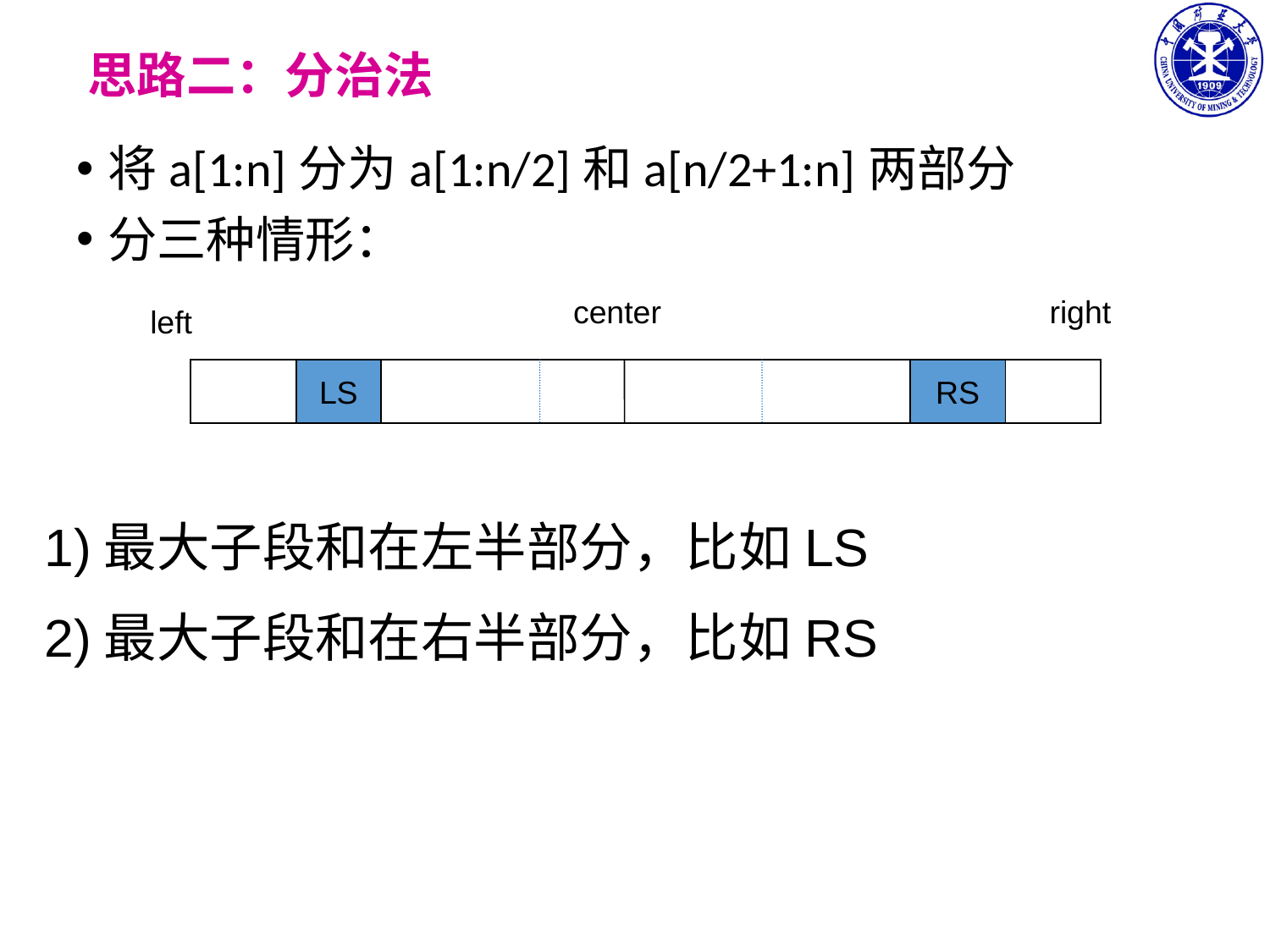

思路二：分治法
将a[1:n]分为a[1:n/2]和a[n/2+1:n]两部分
分三种情形：
center
right
left

LS

RS
1)最大子段和在左半部分，比如LS
2)最大子段和在右半部分，比如RS